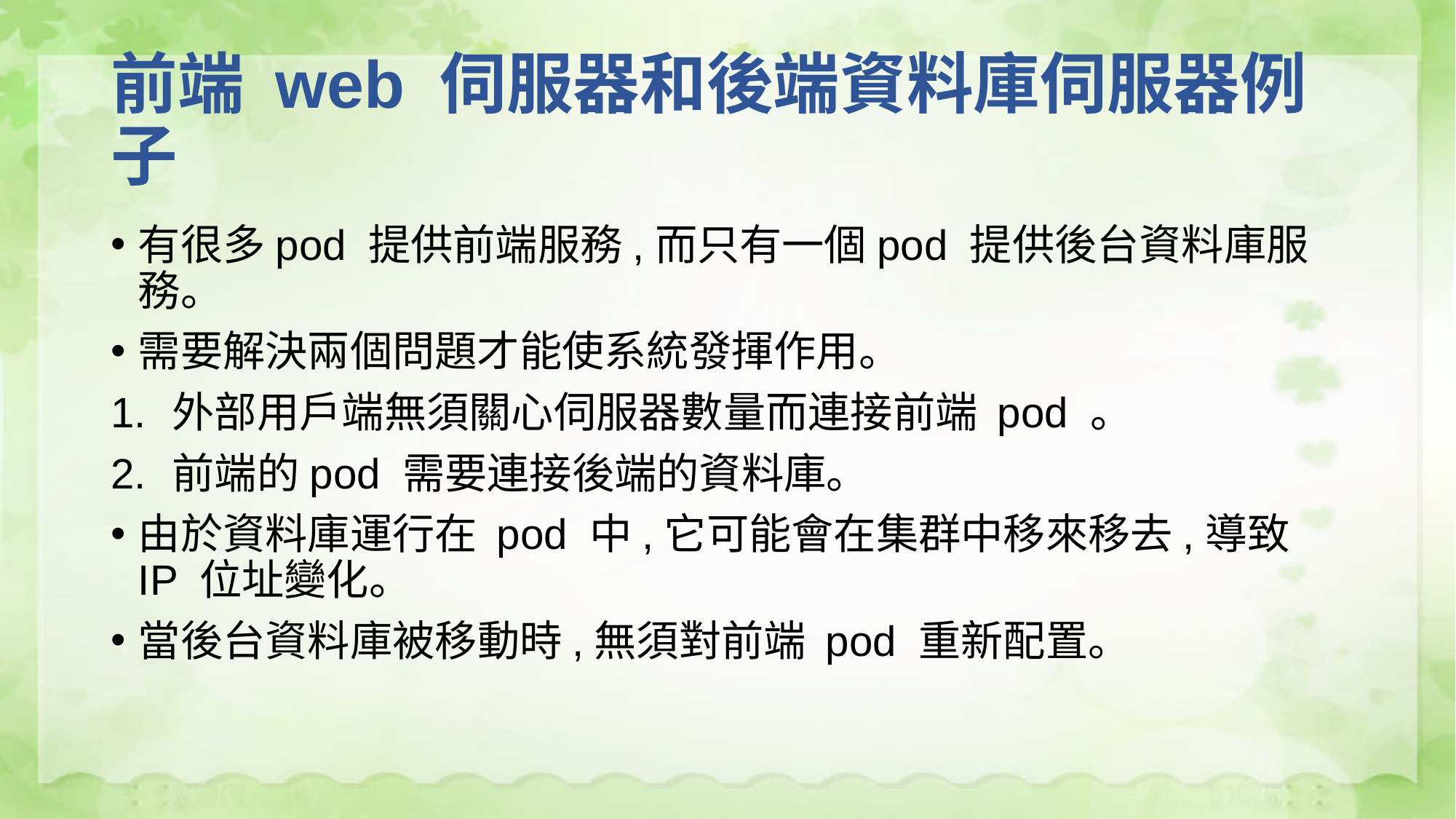

# 前端 web 伺服器和後端資料庫伺服器例子
有很多pod 提供前端服務,而只有一個pod 提供後台資料庫服務。
需要解決兩個問題才能使系統發揮作用。
外部用戶端無須關心伺服器數量而連接前端 pod 。
前端的pod 需要連接後端的資料庫。
由於資料庫運行在 pod 中,它可能會在集群中移來移去,導致 IP 位址變化。
當後台資料庫被移動時,無須對前端 pod 重新配置。